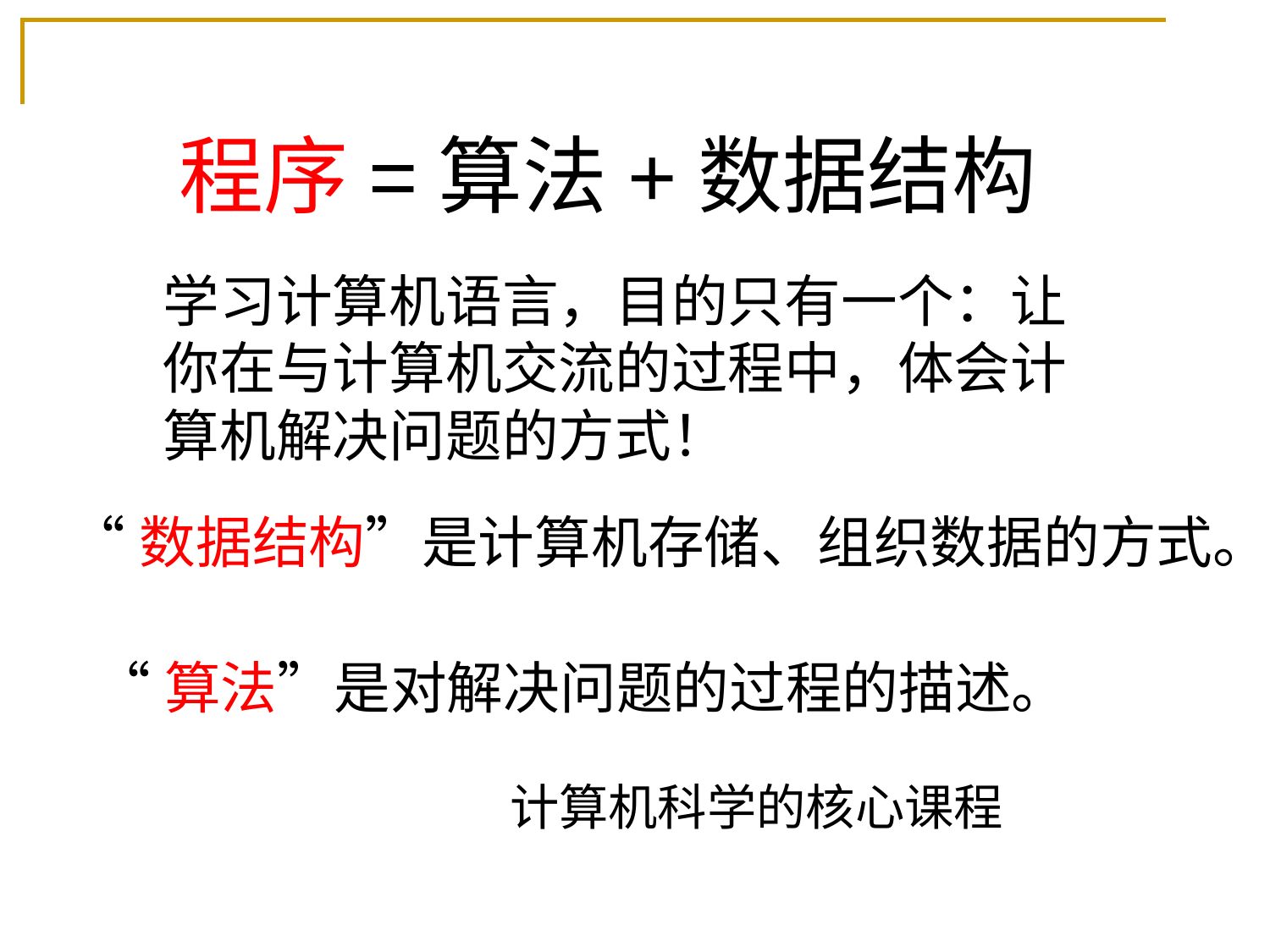

程序=算法+数据结构
学习计算机语言，目的只有一个：让你在与计算机交流的过程中，体会计算机解决问题的方式！
“数据结构”是计算机存储、组织数据的方式。
“算法”是对解决问题的过程的描述。
计算机科学的核心课程